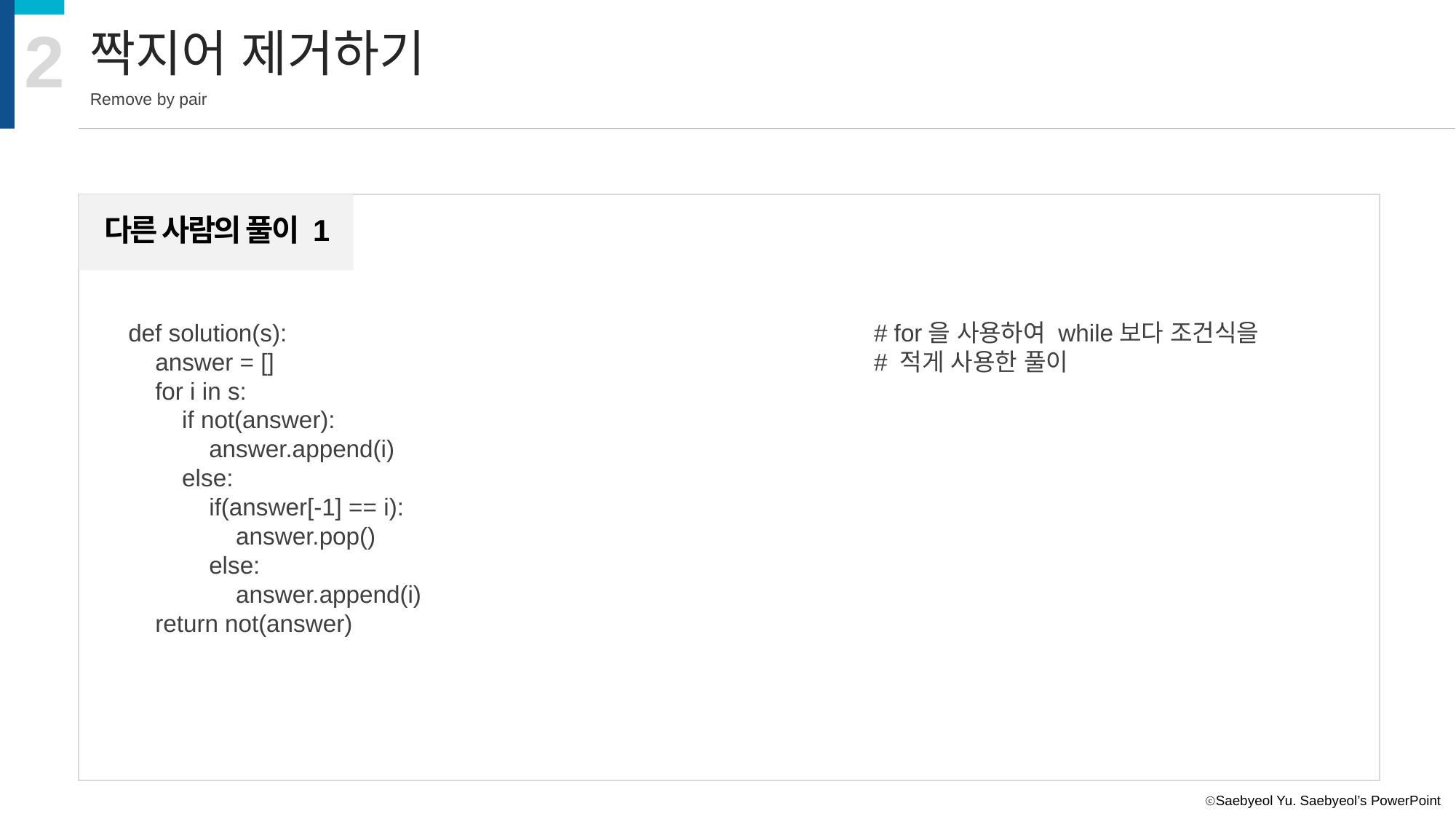

2
짝지어 제거하기
Remove by pair

다른 사람의 풀이 1
def solution(s):
    answer = []
    for i in s:
        if not(answer):
            answer.append(i)
        else:
            if(answer[-1] == i):
                answer.pop()
            else:
                answer.append(i)
    return not(answer)
# for을 사용하여 while보다 조건식을
# 적게 사용한 풀이